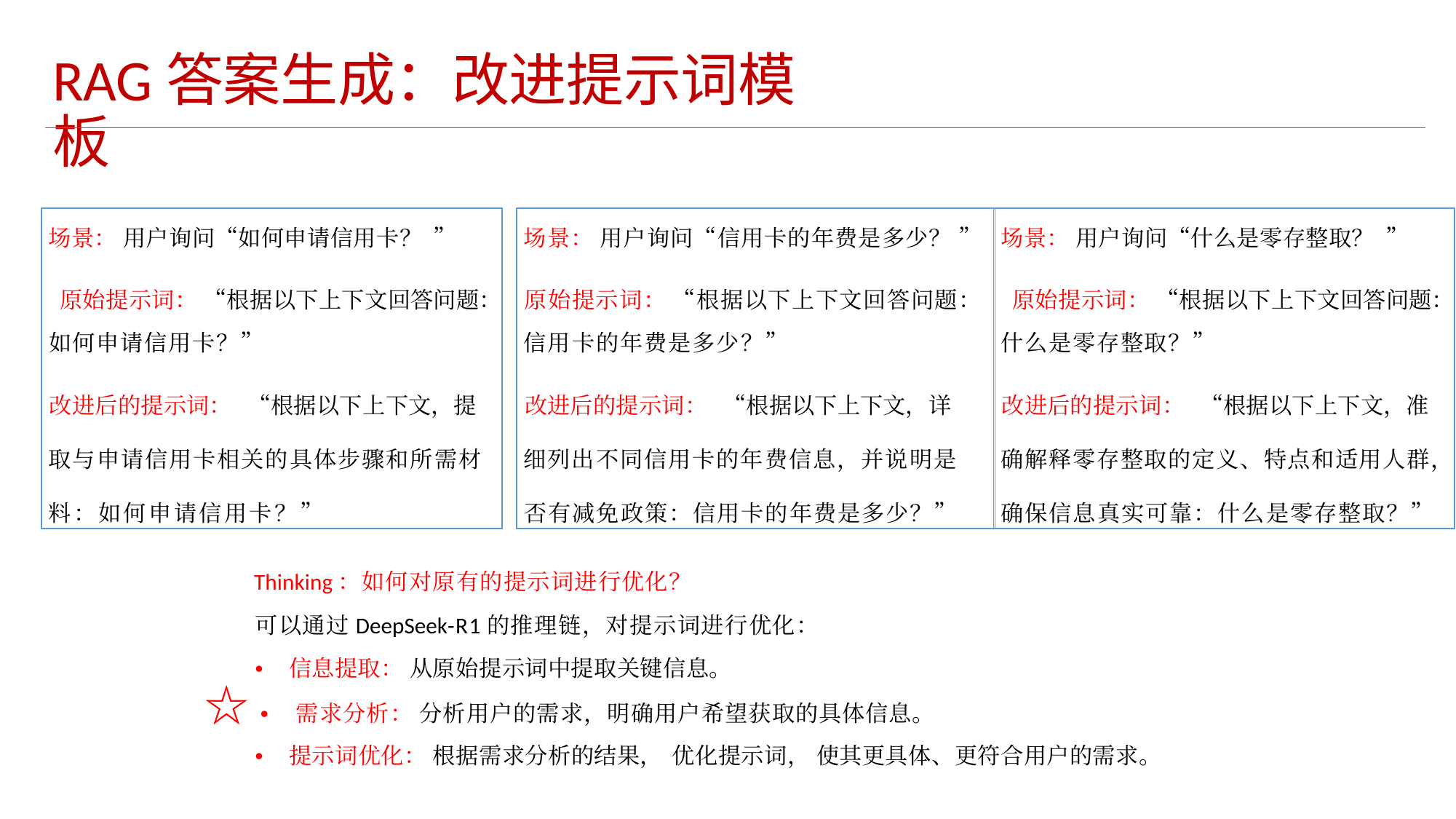

RAG答案生成：改进提示词模板

| 场景： 用户询问“如何申请信用卡？ ” 原始提示词： “根据以下上下文回答问题： 如何申请信用卡？” 改进后的提示词： “根据以下上下文，提 取与申请信用卡相关的具体步骤和所需材 料：如何申请信用卡？” |
| --- |
| 场景： 用户询问“信用卡的年费是多少？ ” 原始提示词： “根据以下上下文回答问题： 信用卡的年费是多少？” 改进后的提示词： “根据以下上下文，详 细列出不同信用卡的年费信息，并说明是 否有减免政策：信用卡的年费是多少？” |
| --- |
| 场景： 用户询问“什么是零存整取？ ” 原始提示词： “根据以下上下文回答问题： 什么是零存整取？” 改进后的提示词： “根据以下上下文，准 确解释零存整取的定义、特点和适用人群， 确保信息真实可靠：什么是零存整取？” |
| --- |

Thinking：如何对原有的提示词进行优化？
可以通过DeepSeek-R1的推理链，对提示词进行优化：
•   信息提取： 从原始提示词中提取关键信息。
☆ •   需求分析： 分析用户的需求，明确用户希望获取的具体信息。

•   提示词优化： 根据需求分析的结果， 优化提示词， 使其更具体、更符合用户的需求。